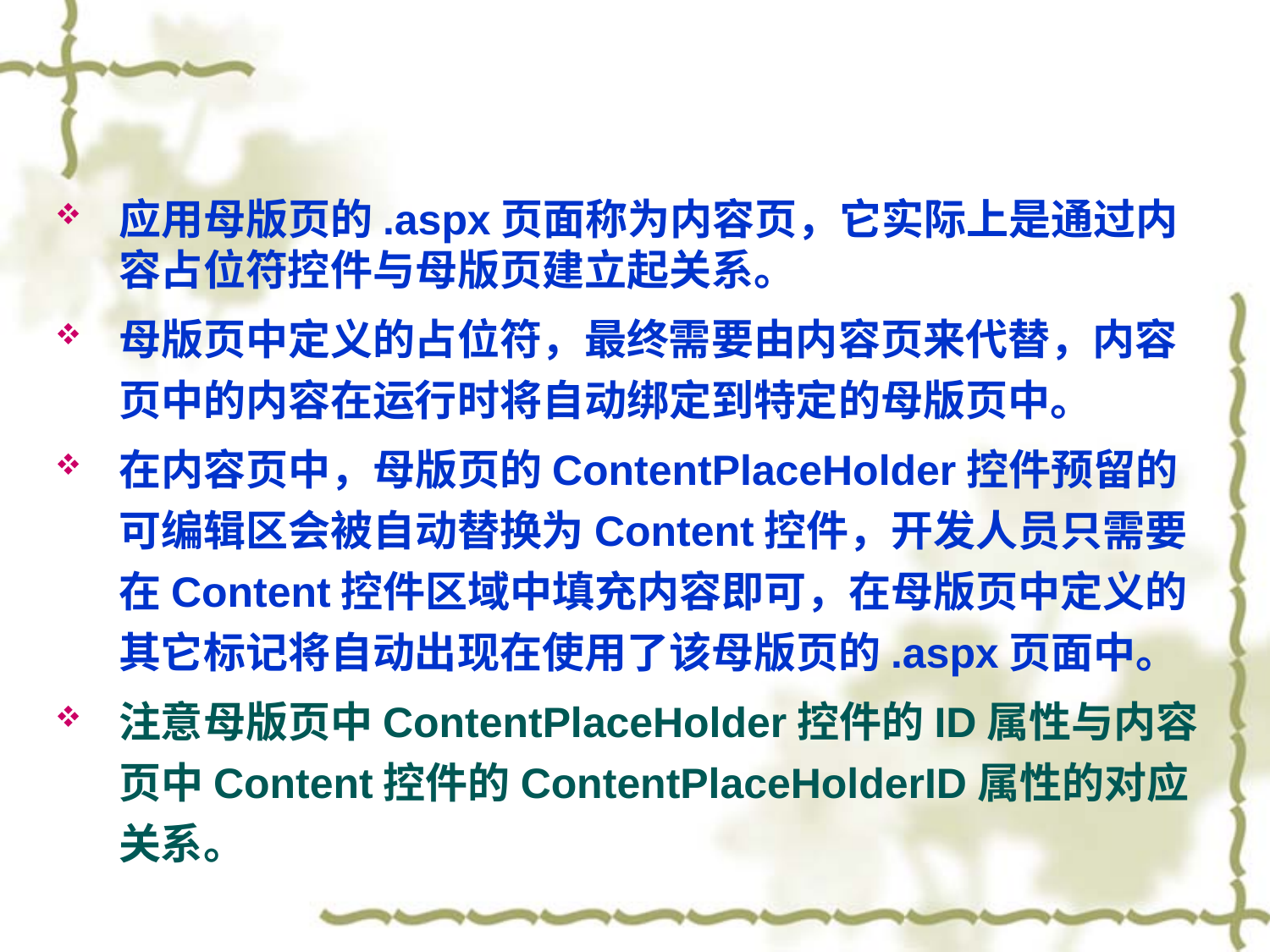

应用母版页的.aspx页面称为内容页，它实际上是通过内容占位符控件与母版页建立起关系。
母版页中定义的占位符，最终需要由内容页来代替，内容页中的内容在运行时将自动绑定到特定的母版页中。
在内容页中，母版页的ContentPlaceHolder控件预留的可编辑区会被自动替换为Content控件，开发人员只需要在Content控件区域中填充内容即可，在母版页中定义的其它标记将自动出现在使用了该母版页的.aspx页面中。
注意母版页中ContentPlaceHolder控件的ID属性与内容页中Content控件的ContentPlaceHolderID属性的对应关系。